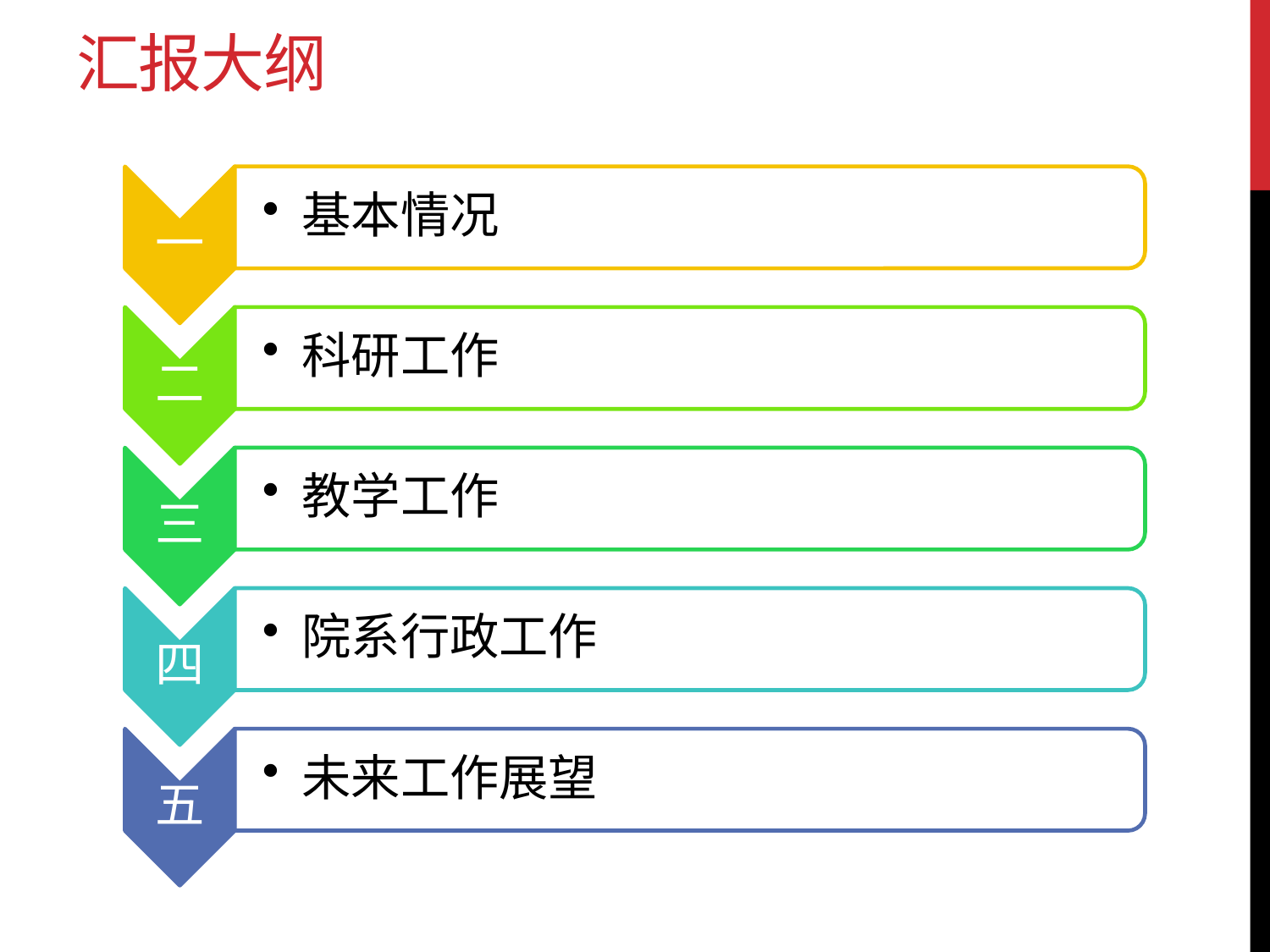

# 汇报大纲
一
基本情况
二
科研工作
三
教学工作
四
院系行政工作
五
未来工作展望